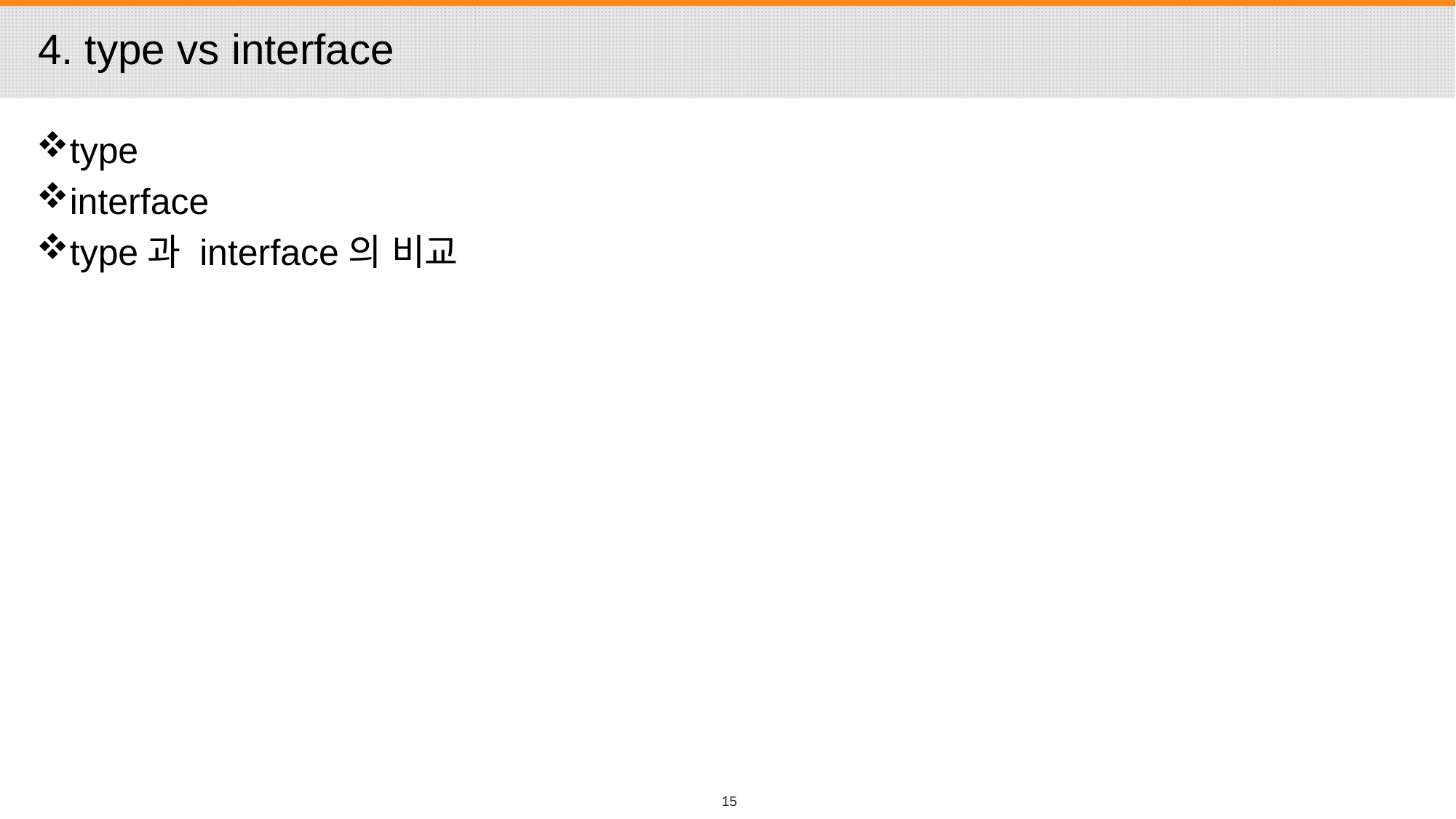

# 4. type vs interface
type
interface
type과 interface의 비교